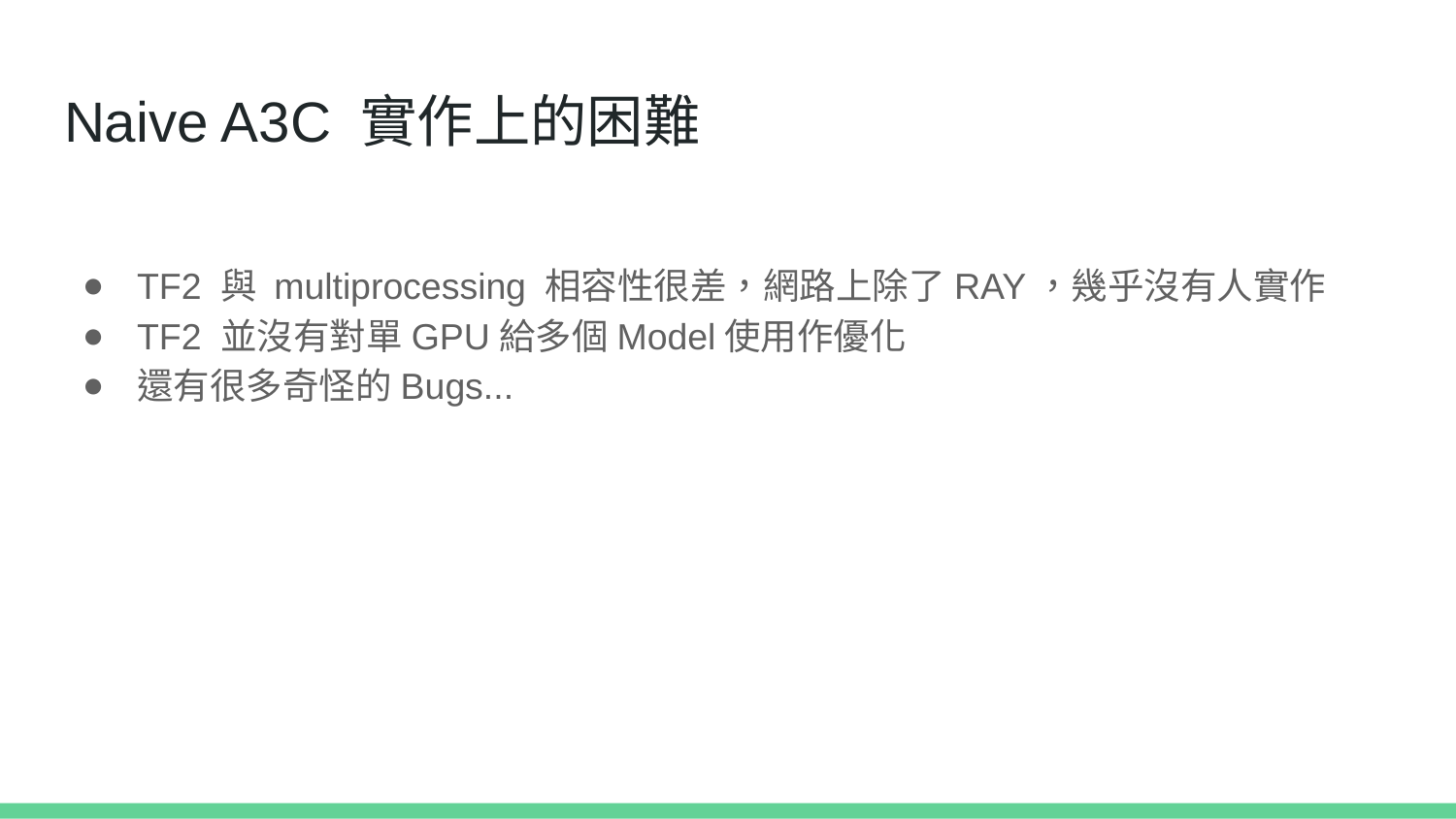

# Naive A3C 實作上的困難
TF2 與 multiprocessing 相容性很差，網路上除了RAY，幾乎沒有人實作
TF2 並沒有對單GPU給多個Model使用作優化
還有很多奇怪的Bugs...